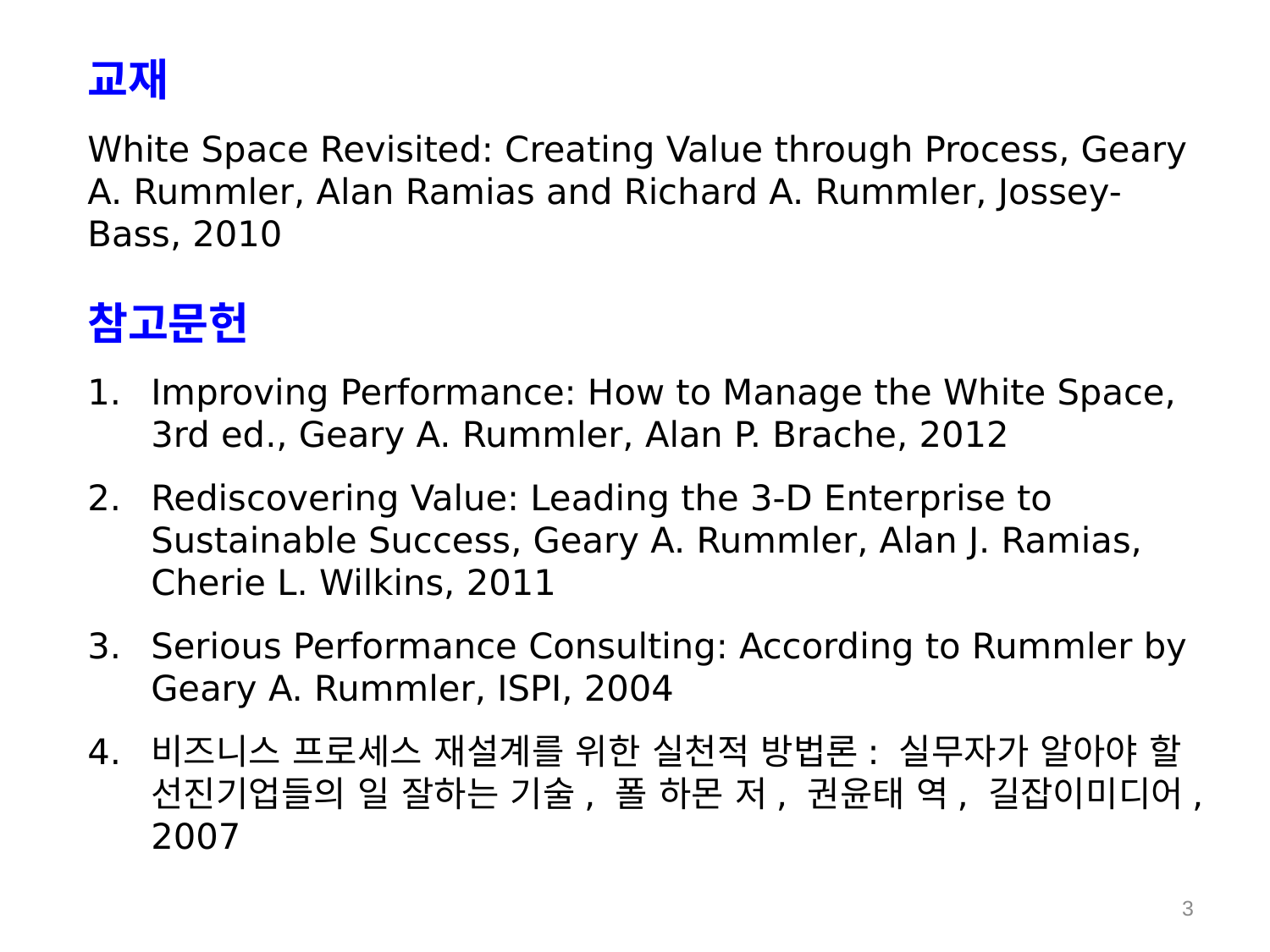

교재
White Space Revisited: Creating Value through Process, Geary A. Rummler, Alan Ramias and Richard A. Rummler, Jossey-Bass, 2010
참고문헌
Improving Performance: How to Manage the White Space, 3rd ed., Geary A. Rummler, Alan P. Brache, 2012
Rediscovering Value: Leading the 3-D Enterprise to Sustainable Success, Geary A. Rummler, Alan J. Ramias, Cherie L. Wilkins, 2011
Serious Performance Consulting: According to Rummler by Geary A. Rummler, ISPI, 2004
비즈니스 프로세스 재설계를 위한 실천적 방법론: 실무자가 알아야 할 선진기업들의 일 잘하는 기술, 폴 하몬 저, 권윤태 역, 길잡이미디어, 2007
3